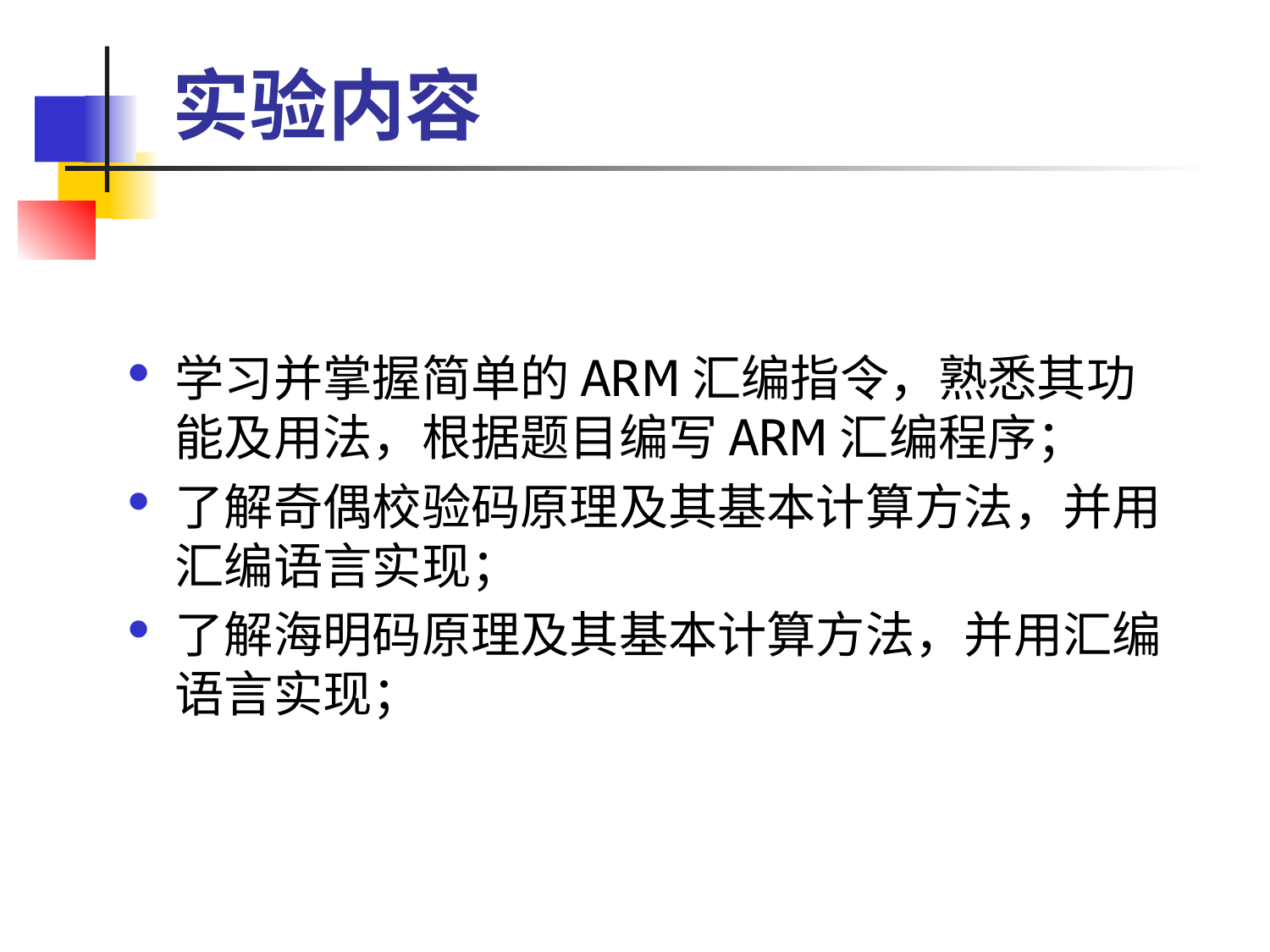

# 实验内容

学习并掌握简单的ARM汇编指令，熟悉其功能及用法，根据题目编写ARM汇编程序；
了解奇偶校验码原理及其基本计算方法，并用汇编语言实现；
了解海明码原理及其基本计算方法，并用汇编语言实现；

4